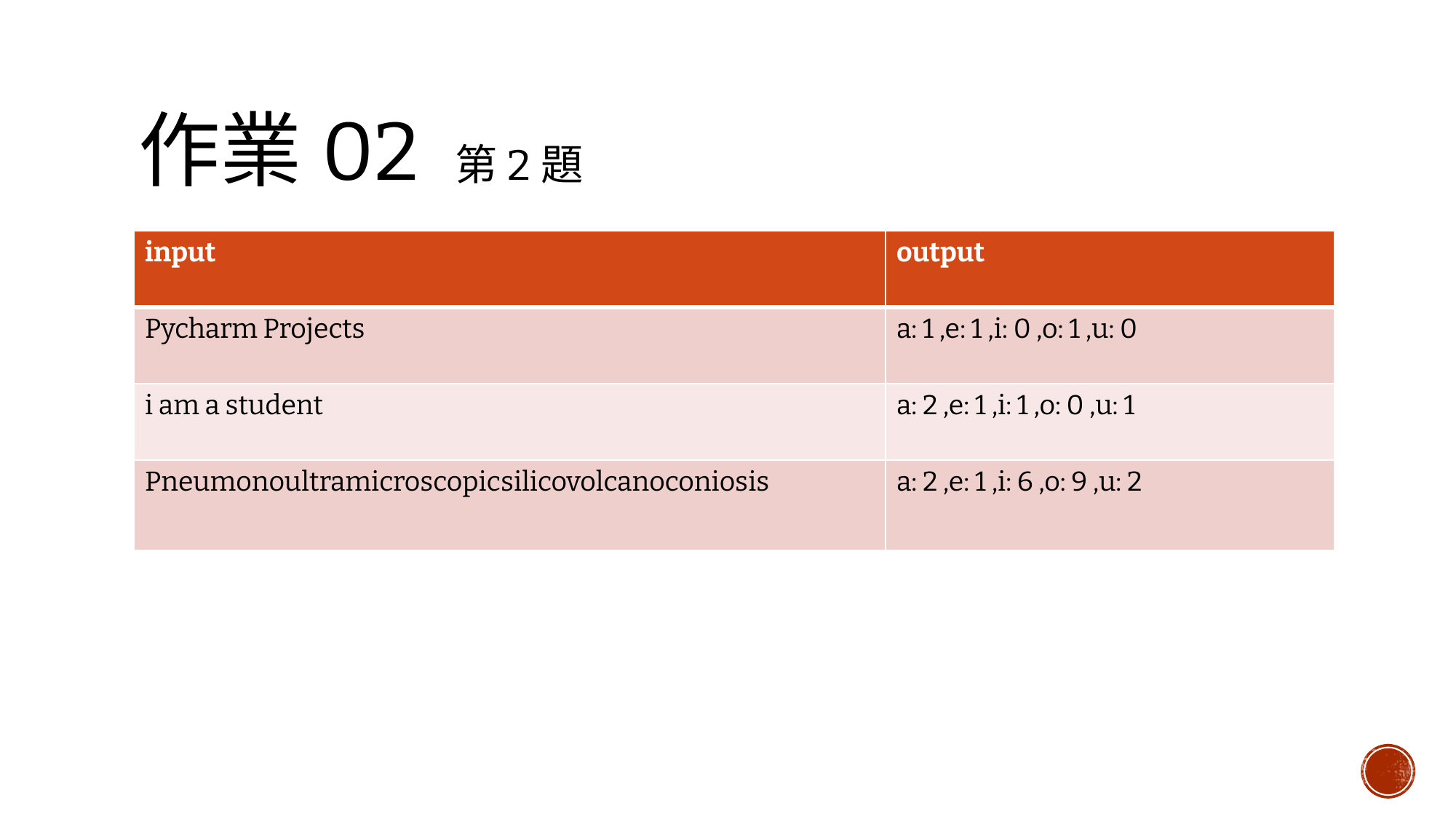

# 作業02 第2題
| input | output |
| --- | --- |
| Pycharm Projects | a: 1 ,e: 1 ,i: 0 ,o: 1 ,u: 0 |
| i am a student | a: 2 ,e: 1 ,i: 1 ,o: 0 ,u: 1 |
| Pneumonoultramicroscopicsilicovolcanoconiosis | a: 2 ,e: 1 ,i: 6 ,o: 9 ,u: 2 |